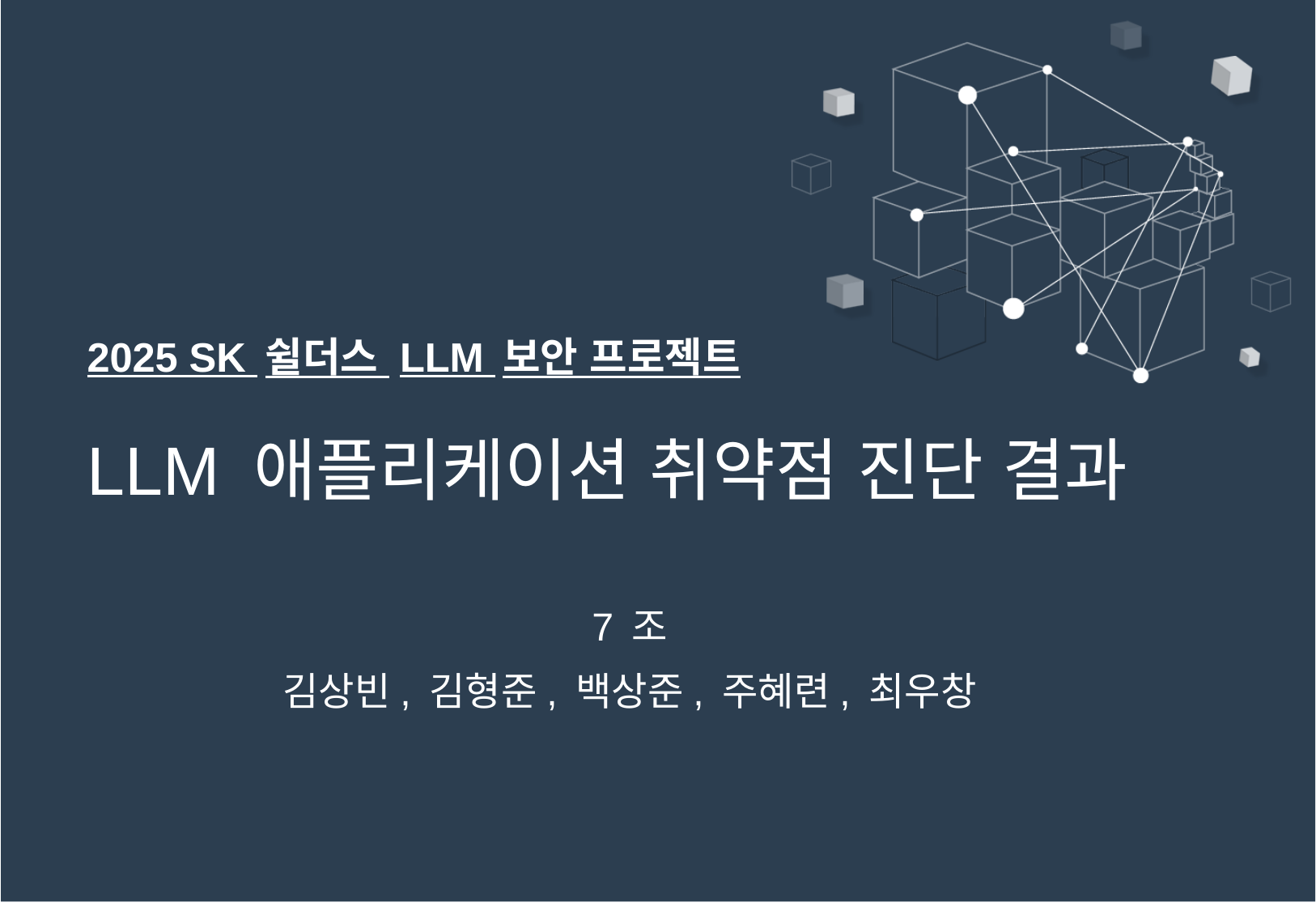

# 2025 SK 쉴더스 LLM 보안 프로젝트
LLM 애플리케이션 취약점 진단 결과
7 조
김상빈, 김형준, 백상준, 주혜련, 최우창